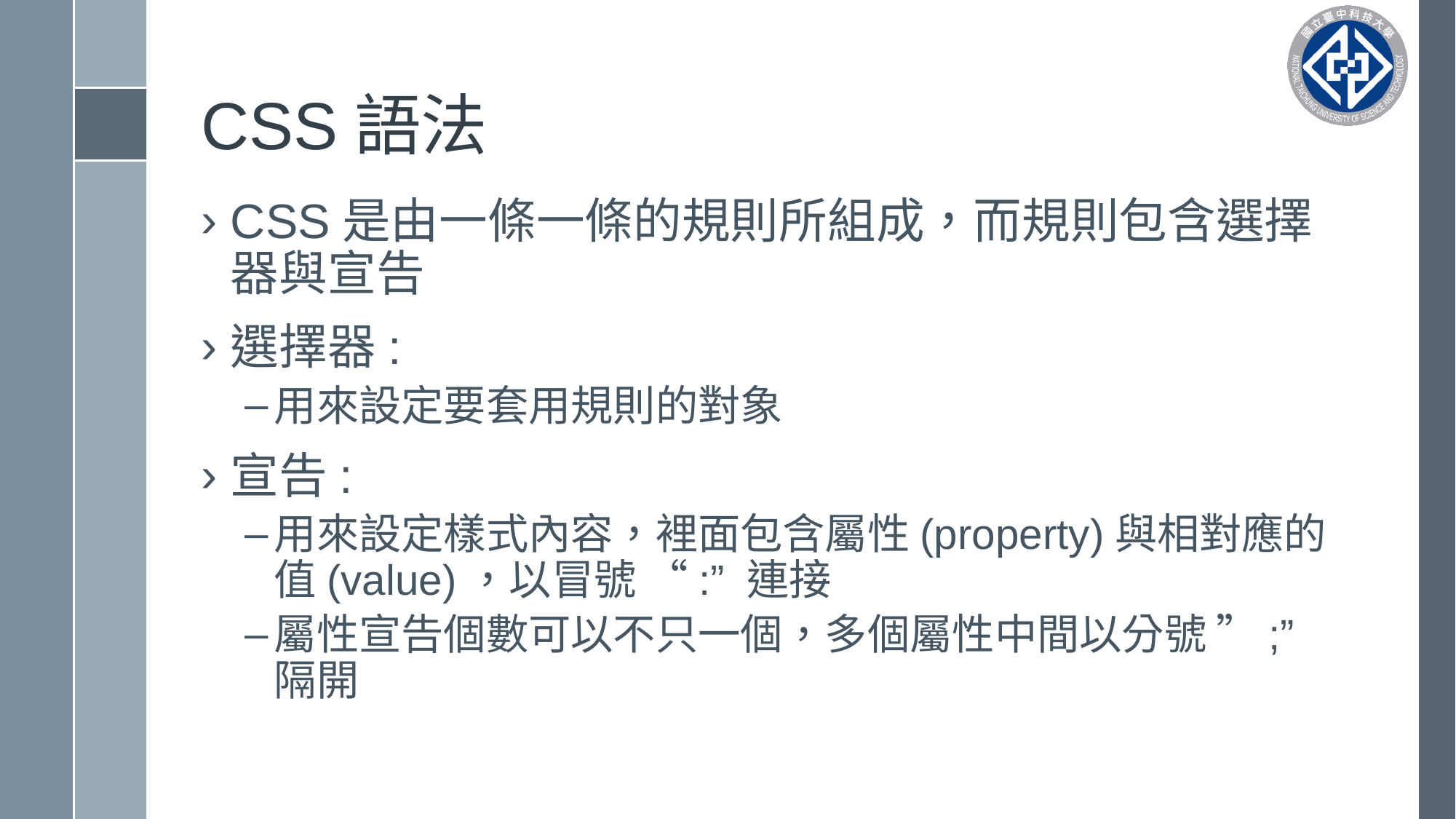

# CSS語法
CSS是由一條一條的規則所組成，而規則包含選擇器與宣告
選擇器:
用來設定要套用規則的對象
宣告:
用來設定樣式內容，裡面包含屬性(property)與相對應的值(value)，以冒號 “:” 連接
屬性宣告個數可以不只一個，多個屬性中間以分號 ”;” 隔開